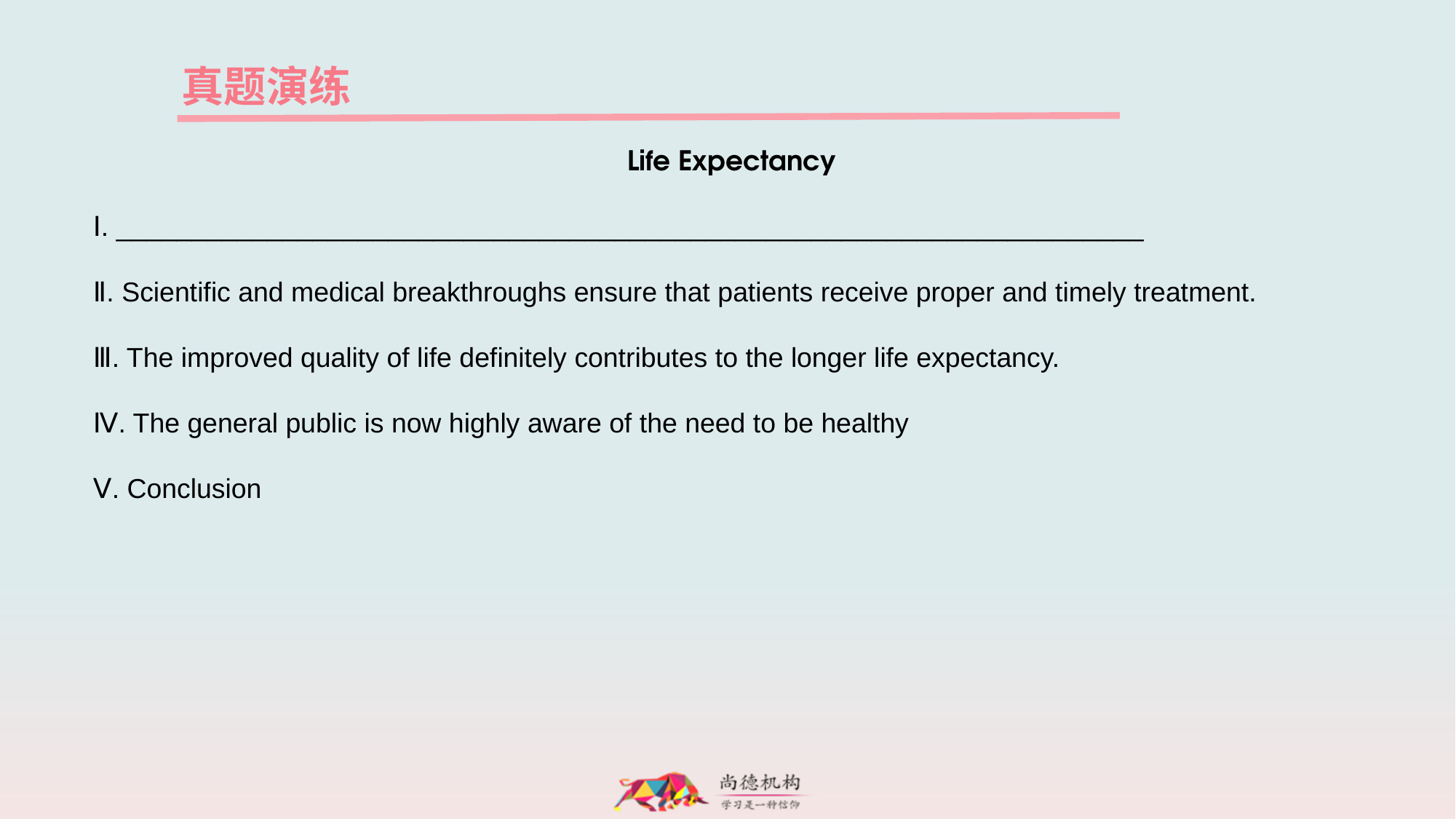

真题演练
Life Expectancy

Ⅰ. ____________________________________________________________________

Ⅱ. Scientific and medical breakthroughs ensure that patients receive proper and timely treatment.

Ⅲ. The improved quality of life definitely contributes to the longer life expectancy.

Ⅳ. The general public is now highly aware of the need to be healthy

Ⅴ. Conclusion